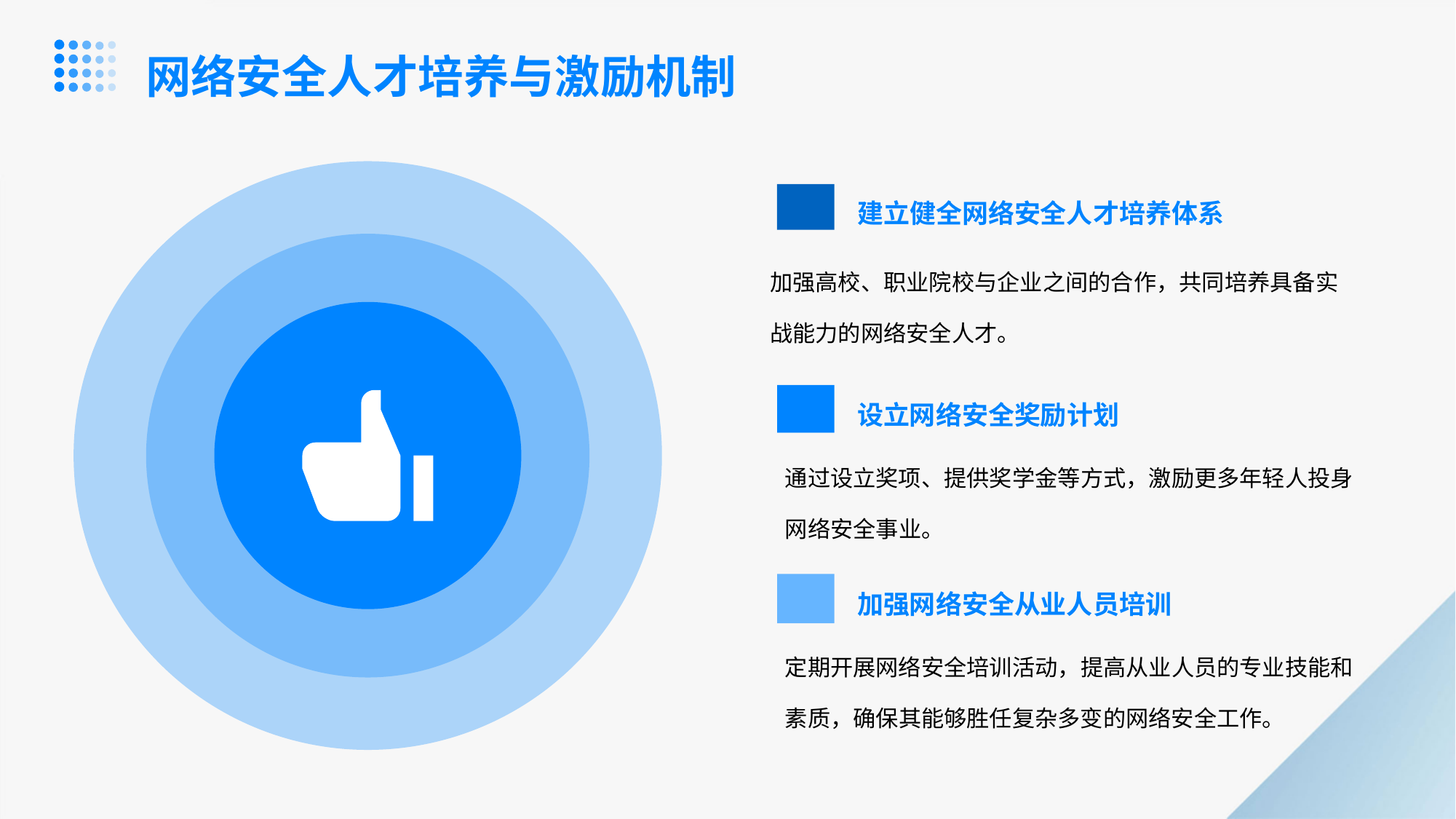

网络安全人才培养与激励机制

建立健全网络安全人才培养体系

加强高校、职业院校与企业之间的合作，共同培养具备实战能力的网络安全人才。

设立网络安全奖励计划

通过设立奖项、提供奖学金等方式，激励更多年轻人投身网络安全事业。
加强网络安全从业人员培训

定期开展网络安全培训活动，提高从业人员的专业技能和素质，确保其能够胜任复杂多变的网络安全工作。